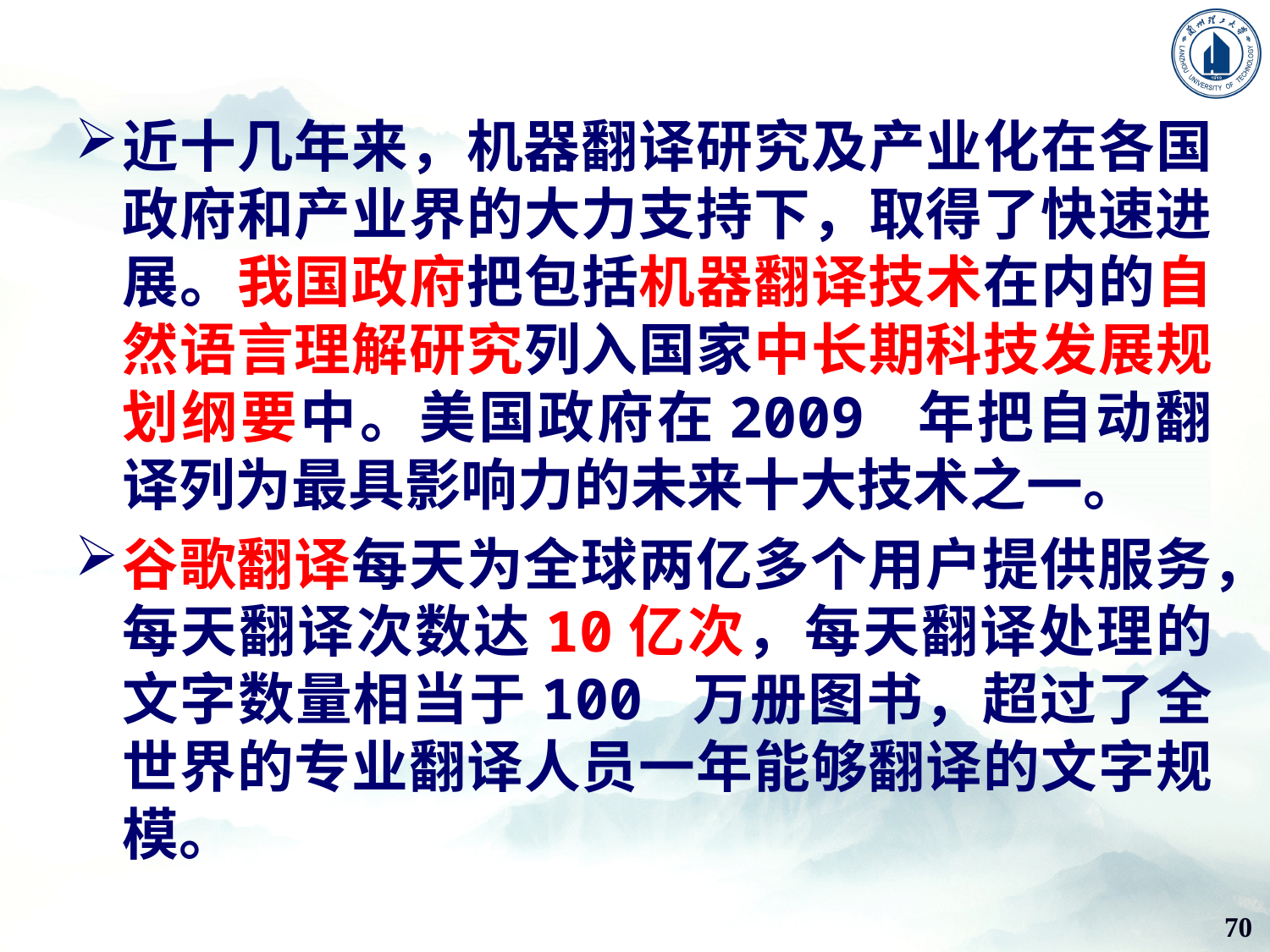

近十几年来，机器翻译研究及产业化在各国政府和产业界的大力支持下，取得了快速进展。我国政府把包括机器翻译技术在内的自然语言理解研究列入国家中长期科技发展规划纲要中。美国政府在2009 年把自动翻译列为最具影响力的未来十大技术之一。
谷歌翻译每天为全球两亿多个用户提供服务，每天翻译次数达10亿次，每天翻译处理的文字数量相当于100 万册图书，超过了全世界的专业翻译人员一年能够翻译的文字规模。
70